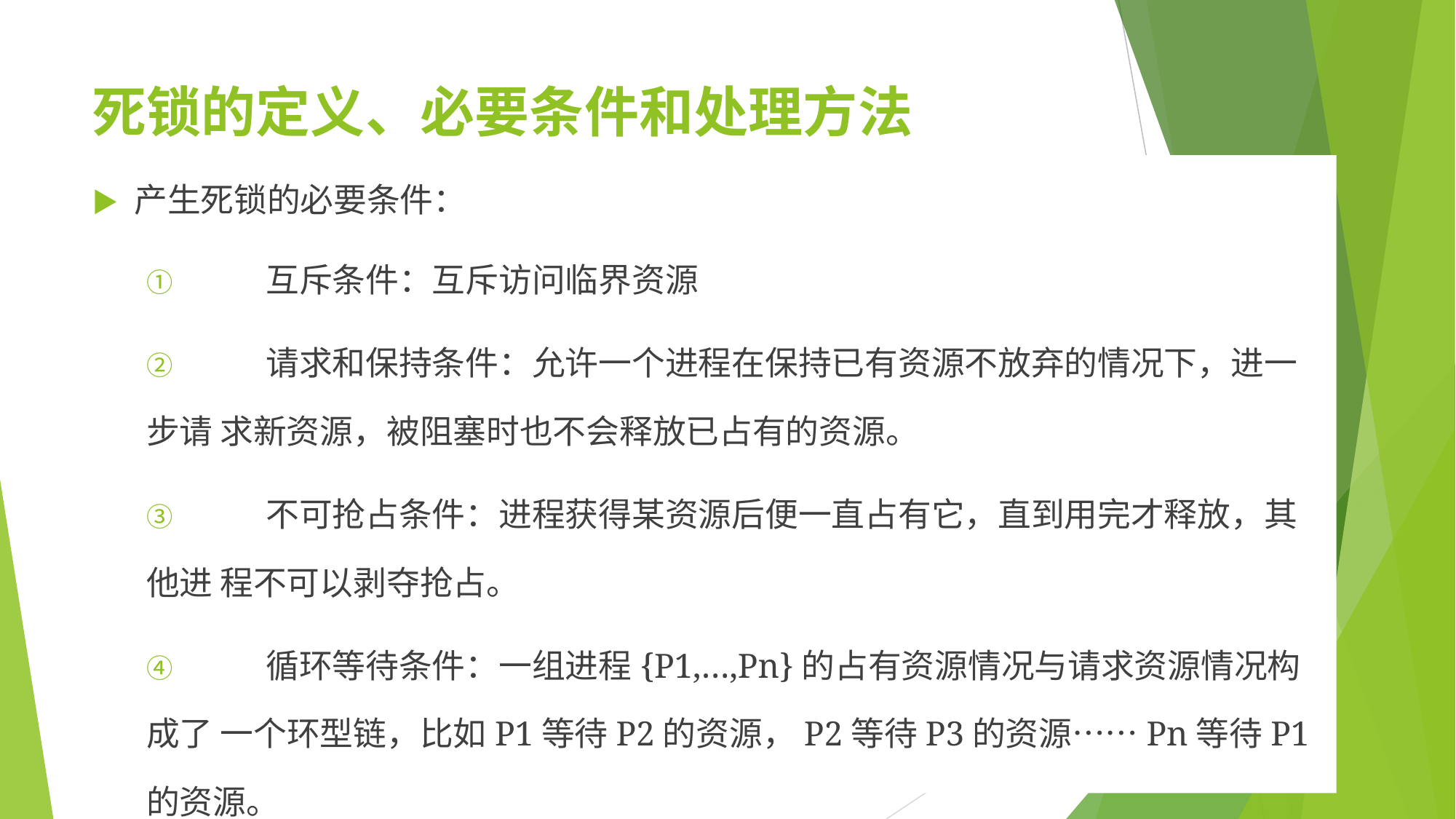

# 死锁的定义、必要条件和处理方法

▶	产生死锁的必要条件：

①	互斥条件：互斥访问临界资源
②	请求和保持条件：允许一个进程在保持已有资源不放弃的情况下，进一步请 求新资源，被阻塞时也不会释放已占有的资源。
③	不可抢占条件：进程获得某资源后便一直占有它，直到用完才释放，其他进 程不可以剥夺抢占。
④	循环等待条件：一组进程{P1,…,Pn}的占有资源情况与请求资源情况构成了 一个环型链，比如P1等待P2的资源，P2等待P3的资源……Pn等待P1的资源。